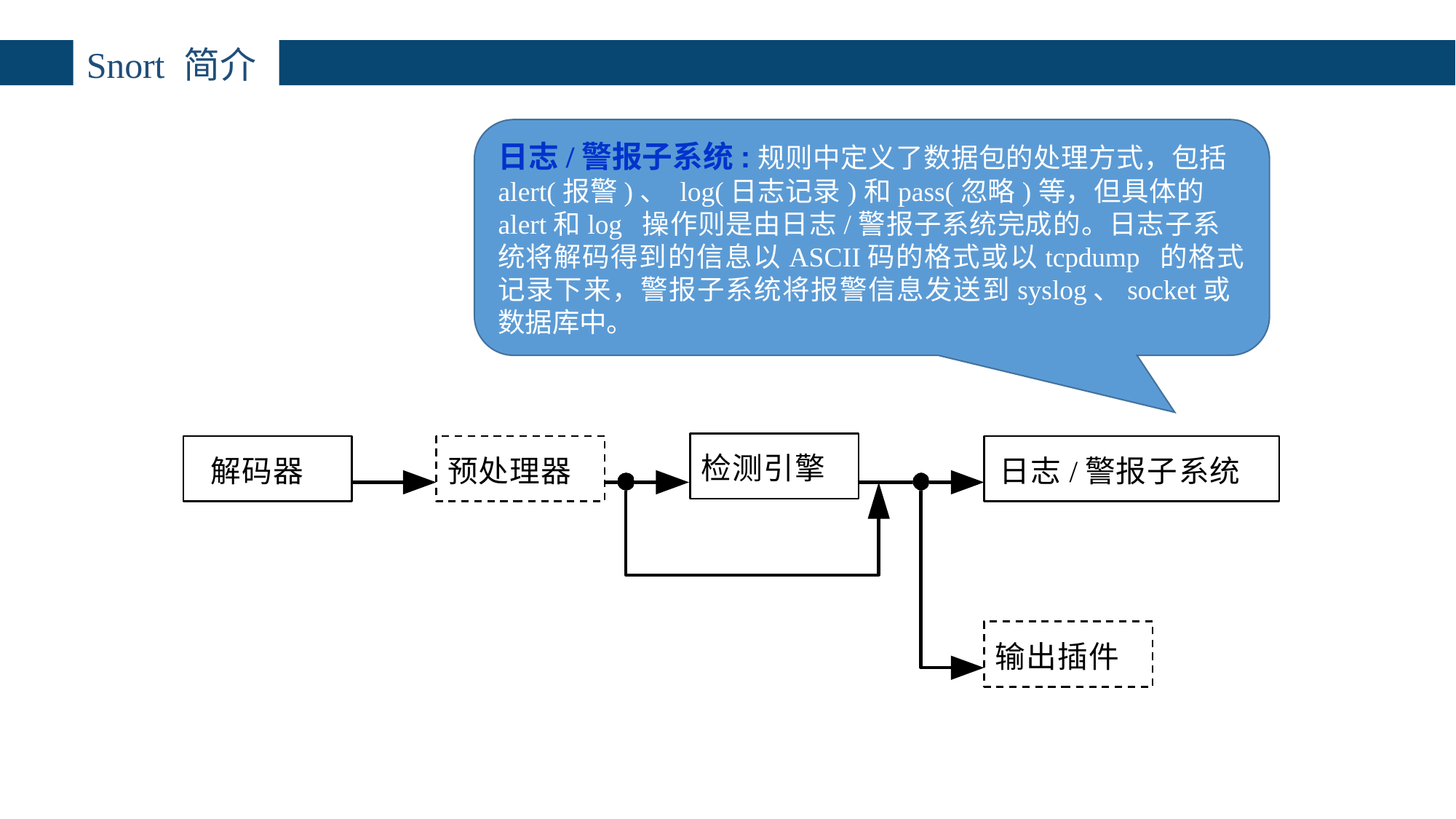

# Snort 简介
日志/警报子系统:规则中定义了数据包的处理方式，包括alert(报警)、 log(日志记录)和pass(忽略)等，但具体的alert和log  操作则是由日志/警报子系统完成的。日志子系统将解码得到的信息以ASCII码的格式或以tcpdump  的格式记录下来，警报子系统将报警信息发送到syslog、socket或数据库中。
检测引擎
解码器
预处理器
日志/警报子系统

输出插件